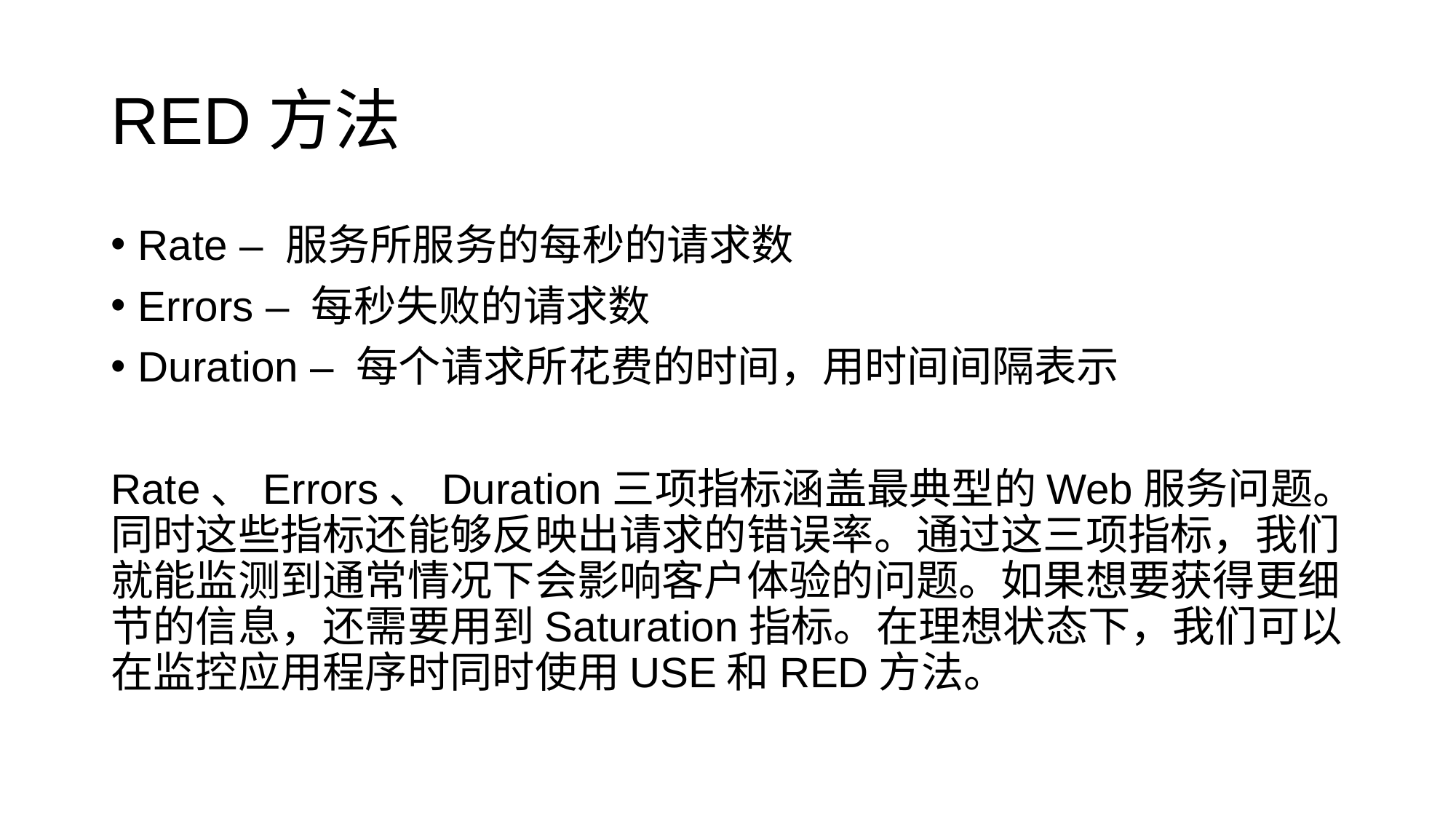

# RED方法
Rate – 服务所服务的每秒的请求数
Errors – 每秒失败的请求数
Duration – 每个请求所花费的时间，用时间间隔表示

Rate、Errors、Duration三项指标涵盖最典型的Web服务问题。同时这些指标还能够反映出请求的错误率。通过这三项指标，我们就能监测到通常情况下会影响客户体验的问题。如果想要获得更细节的信息，还需要用到Saturation指标。在理想状态下，我们可以在监控应用程序时同时使用USE和RED方法。